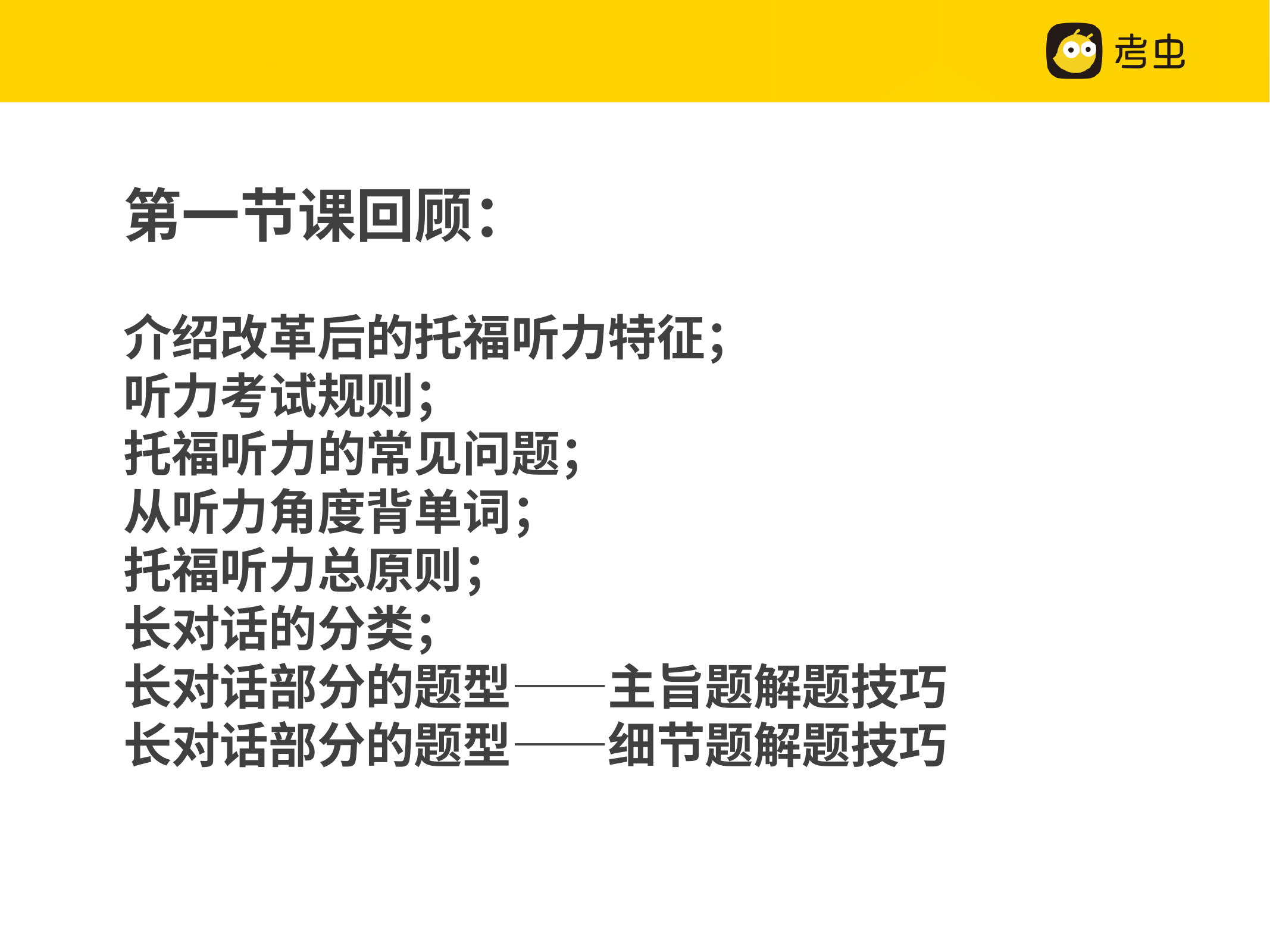

# 第一节课回顾： 介绍改革后的托福听力特征； 听力考试规则； 托福听力的常见问题； 从听力角度背单词； 托福听力总原则； 长对话的分类； 长对话部分的题型——主旨题解题技巧 长对话部分的题型——细节题解题技巧